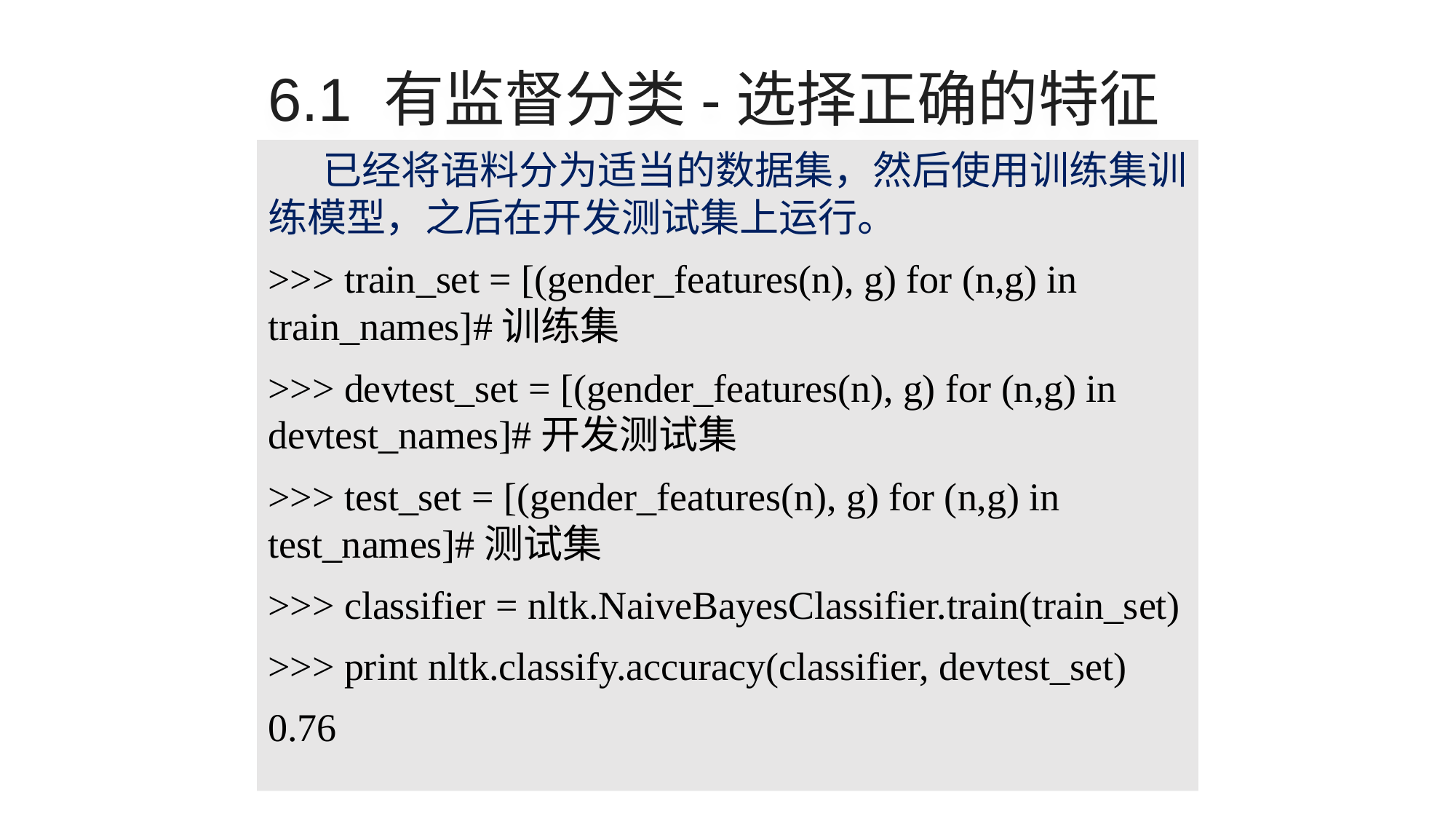

# 6.1 有监督分类-选择正确的特征
已经将语料分为适当的数据集，然后使用训练集训练模型，之后在开发测试集上运行。
>>> train_set = [(gender_features(n), g) for (n,g) in train_names]#训练集
>>> devtest_set = [(gender_features(n), g) for (n,g) in devtest_names]#开发测试集
>>> test_set = [(gender_features(n), g) for (n,g) in test_names]#测试集
>>> classifier = nltk.NaiveBayesClassifier.train(train_set)
>>> print nltk.classify.accuracy(classifier, devtest_set)
0.76